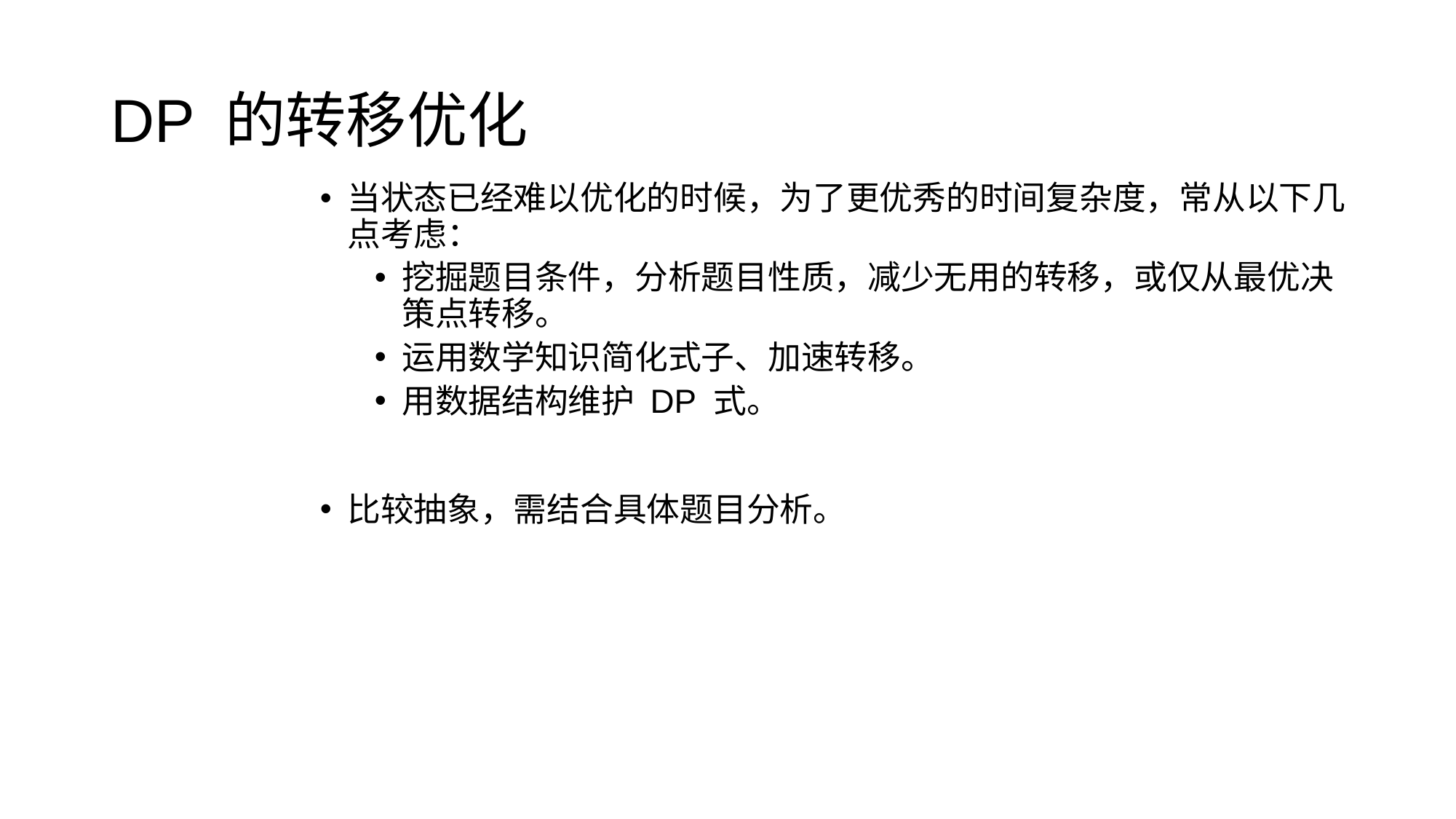

# DP 的转移优化
当状态已经难以优化的时候，为了更优秀的时间复杂度，常从以下几点考虑：
挖掘题目条件，分析题目性质，减少无用的转移，或仅从最优决策点转移。
运用数学知识简化式子、加速转移。
用数据结构维护 DP 式。

比较抽象，需结合具体题目分析。